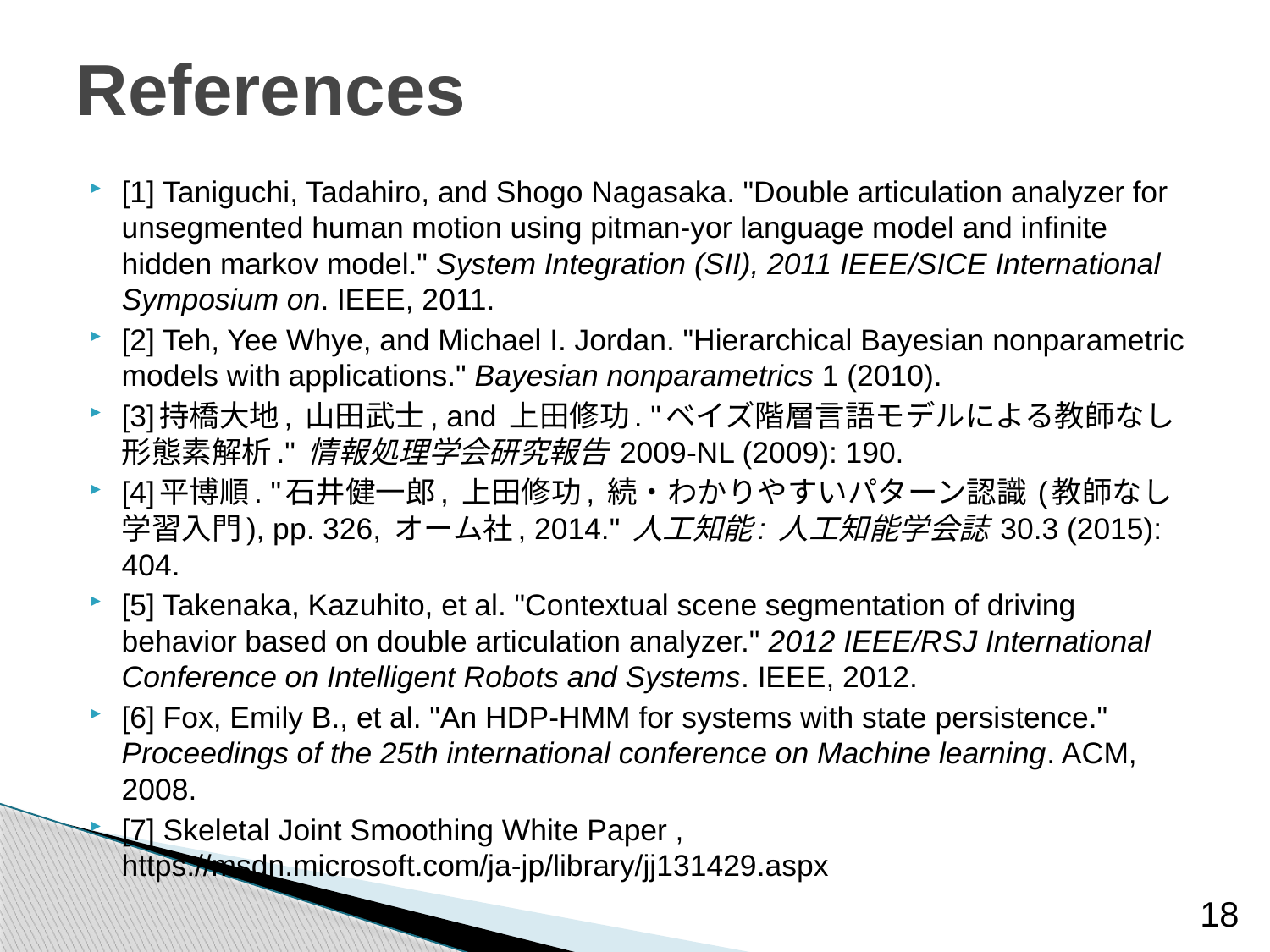

# References
[1] Taniguchi, Tadahiro, and Shogo Nagasaka. "Double articulation analyzer for unsegmented human motion using pitman-yor language model and infinite hidden markov model." System Integration (SII), 2011 IEEE/SICE International Symposium on. IEEE, 2011.
[2] Teh, Yee Whye, and Michael I. Jordan. "Hierarchical Bayesian nonparametric models with applications." Bayesian nonparametrics 1 (2010).
[3]持橋大地, 山田武士, and 上田修功. "ベイズ階層言語モデルによる教師なし形態素解析." 情報処理学会研究報告 2009-NL (2009): 190.
[4]平博順. "石井健一郎, 上田修功, 続・わかりやすいパターン認識 (教師なし学習入門), pp. 326, オーム社, 2014." 人工知能: 人工知能学会誌 30.3 (2015): 404.
[5] Takenaka, Kazuhito, et al. "Contextual scene segmentation of driving behavior based on double articulation analyzer." 2012 IEEE/RSJ International Conference on Intelligent Robots and Systems. IEEE, 2012.
[6] Fox, Emily B., et al. "An HDP-HMM for systems with state persistence." Proceedings of the 25th international conference on Machine learning. ACM, 2008.
[7] Skeletal Joint Smoothing White Paper , https://msdn.microsoft.com/ja-jp/library/jj131429.aspx

18